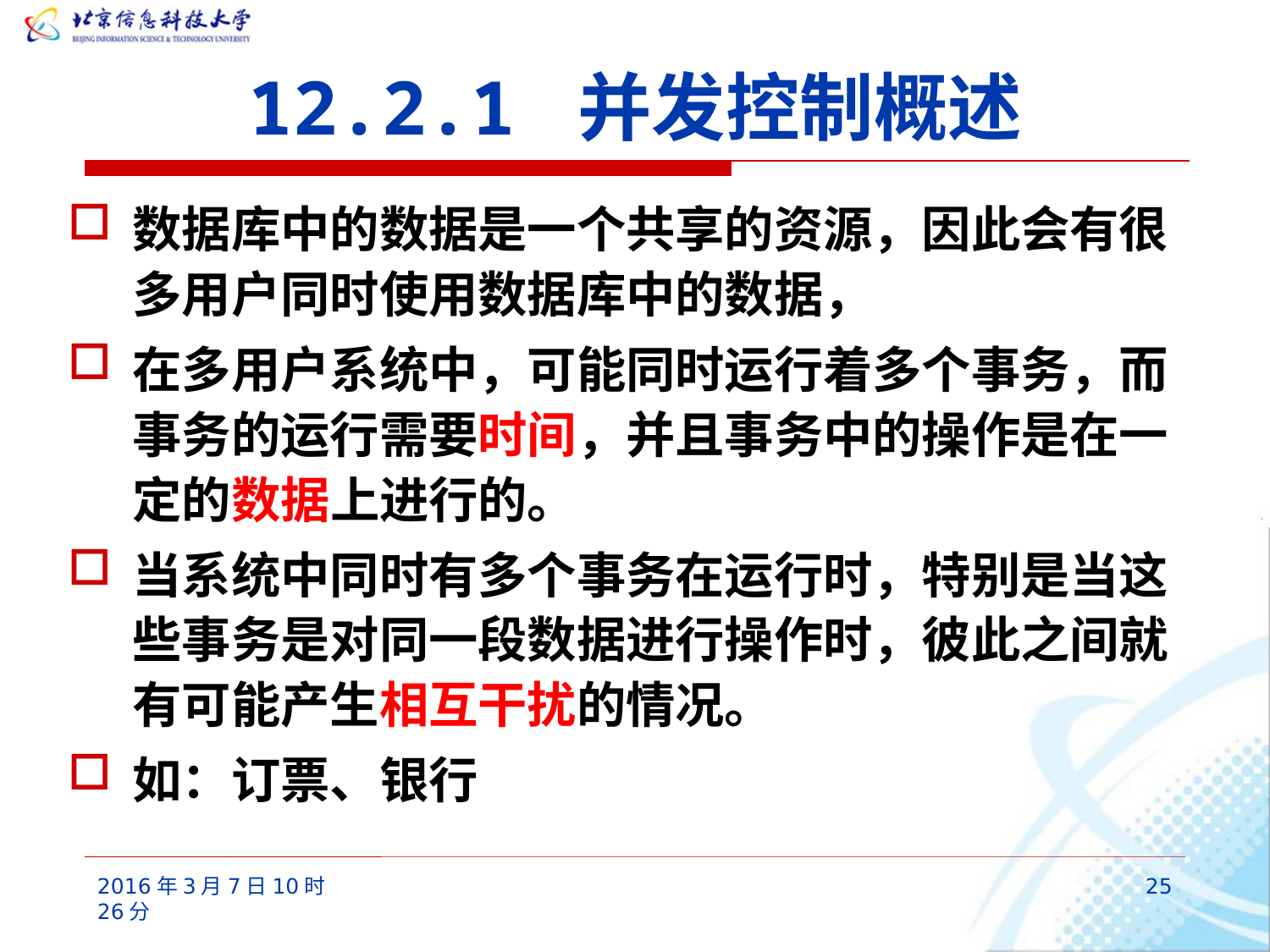

# 12.2.1 并发控制概述
数据库中的数据是一个共享的资源，因此会有很多用户同时使用数据库中的数据，
在多用户系统中，可能同时运行着多个事务，而事务的运行需要时间，并且事务中的操作是在一定的数据上进行的。
当系统中同时有多个事务在运行时，特别是当这些事务是对同一段数据进行操作时，彼此之间就有可能产生相互干扰的情况。
如：订票、银行
2016年3月7日10时26分
25